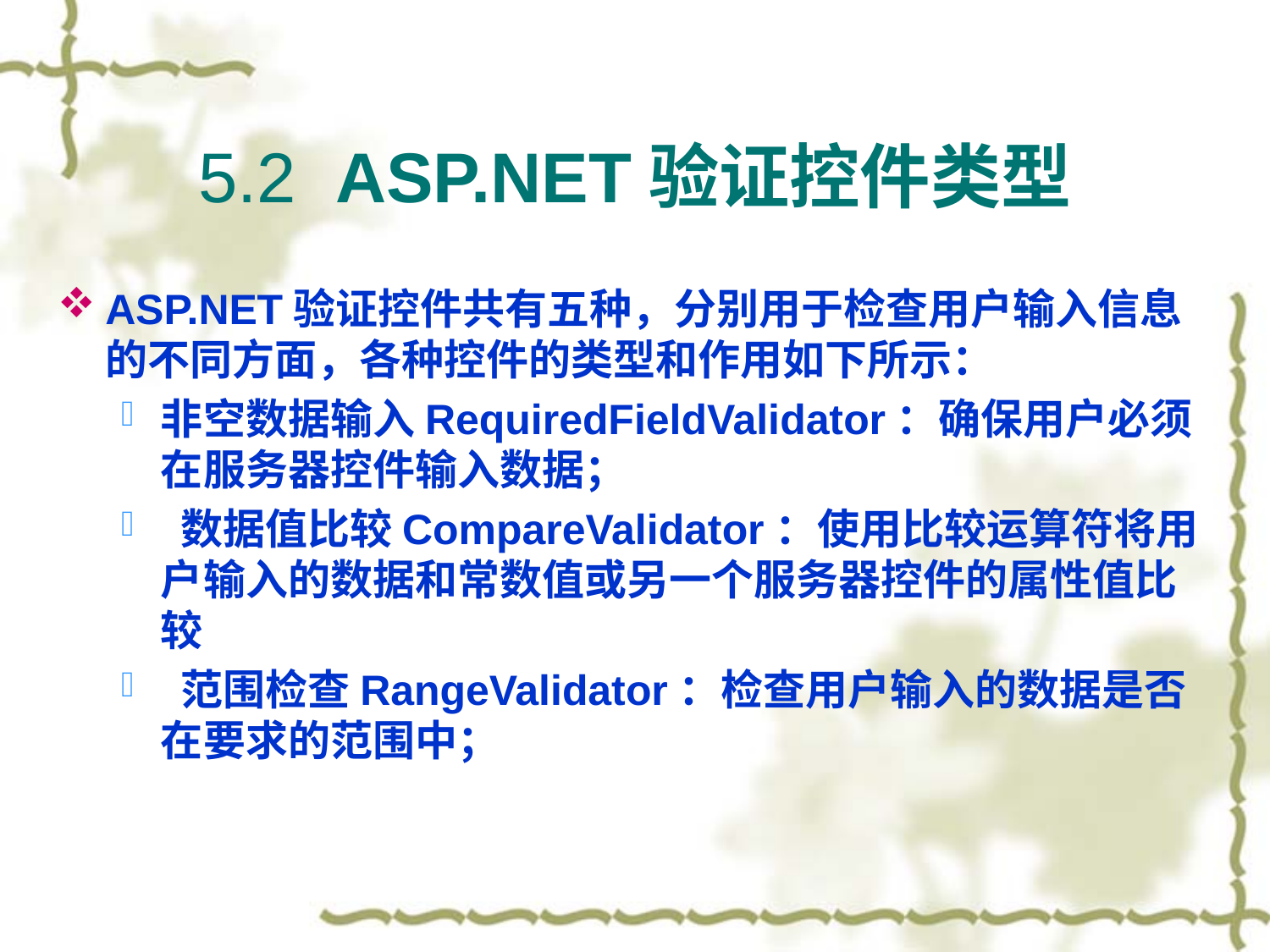

# 5.2  ASP.NET验证控件类型
ASP.NET验证控件共有五种，分别用于检查用户输入信息的不同方面，各种控件的类型和作用如下所示：
非空数据输入RequiredFieldValidator：确保用户必须在服务器控件输入数据；
 数据值比较CompareValidator：使用比较运算符将用户输入的数据和常数值或另一个服务器控件的属性值比较
 范围检查RangeValidator：检查用户输入的数据是否在要求的范围中；